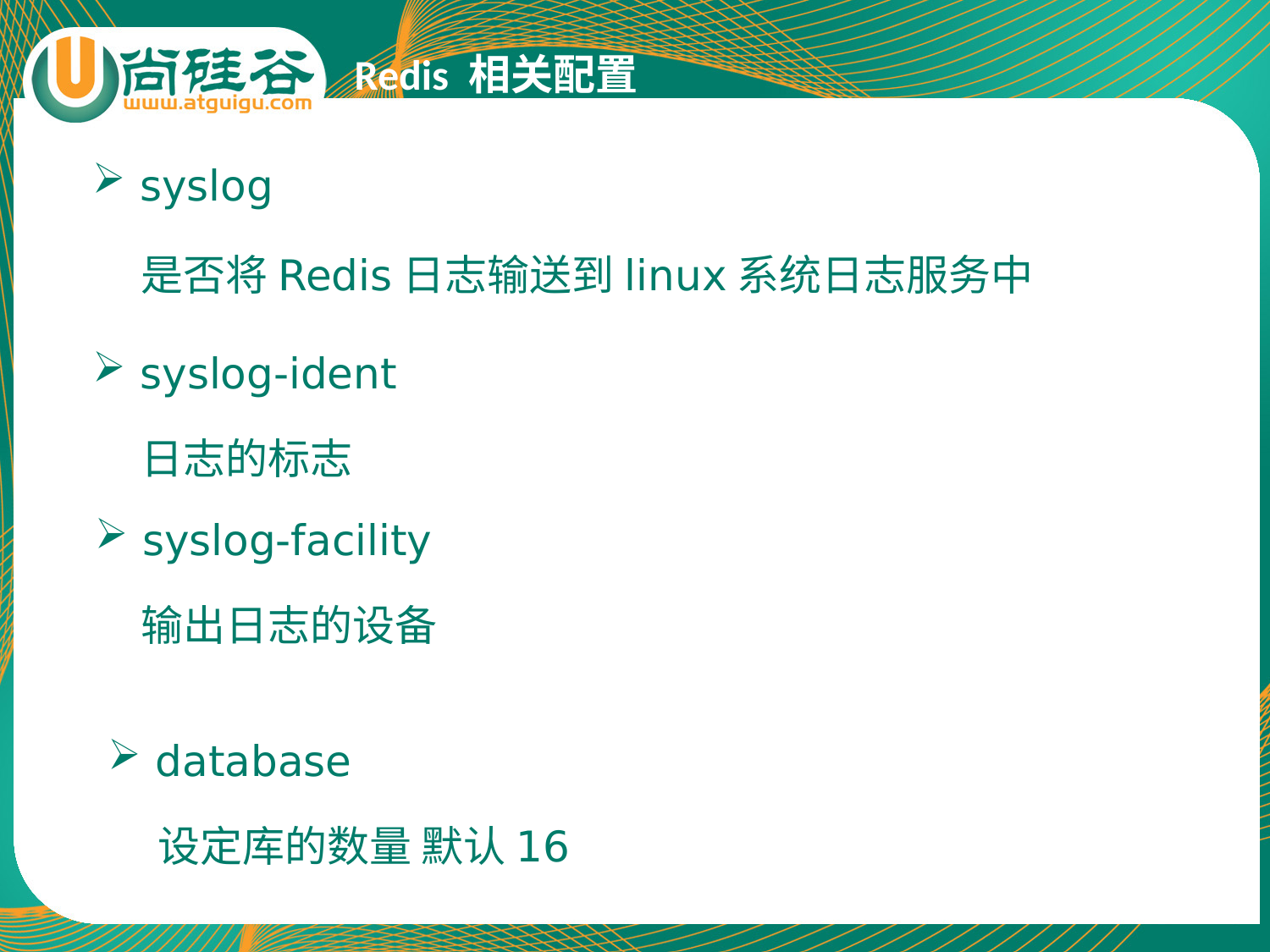

Redis 相关配置
syslog
是否将Redis日志输送到linux系统日志服务中
syslog-ident
日志的标志
syslog-facility
输出日志的设备
database
设定库的数量 默认16